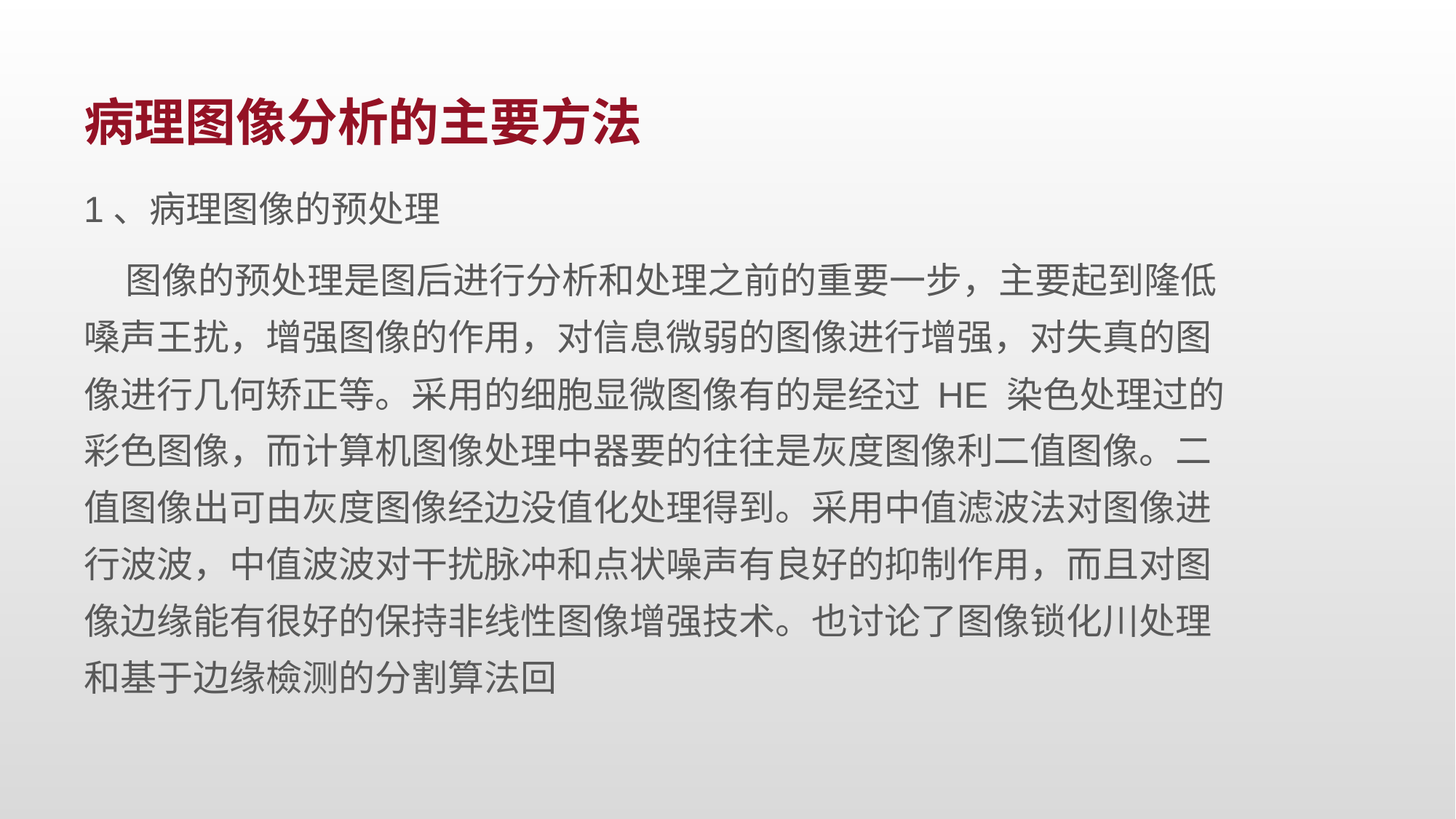

病理图像分析的主要方法
1、病理图像的预处理
    图像的预处理是图后进行分析和处理之前的重要一步，主要起到隆低嗓声王扰，增强图像的作用，对信息微弱的图像进行增强，对失真的图像进行几何矫正等。采用的细胞显微图像有的是经过 HE 染色处理过的彩色图像，而计算机图像处理中器要的往往是灰度图像利二值图像。二值图像出可由灰度图像经边没值化处理得到。采用中值滤波法对图像进行波波，中值波波对干扰脉冲和点状噪声有良好的抑制作用，而且对图像边缘能有很好的保持非线性图像增强技术。也讨论了图像锁化川处理和基于边缘檢测的分割算法回